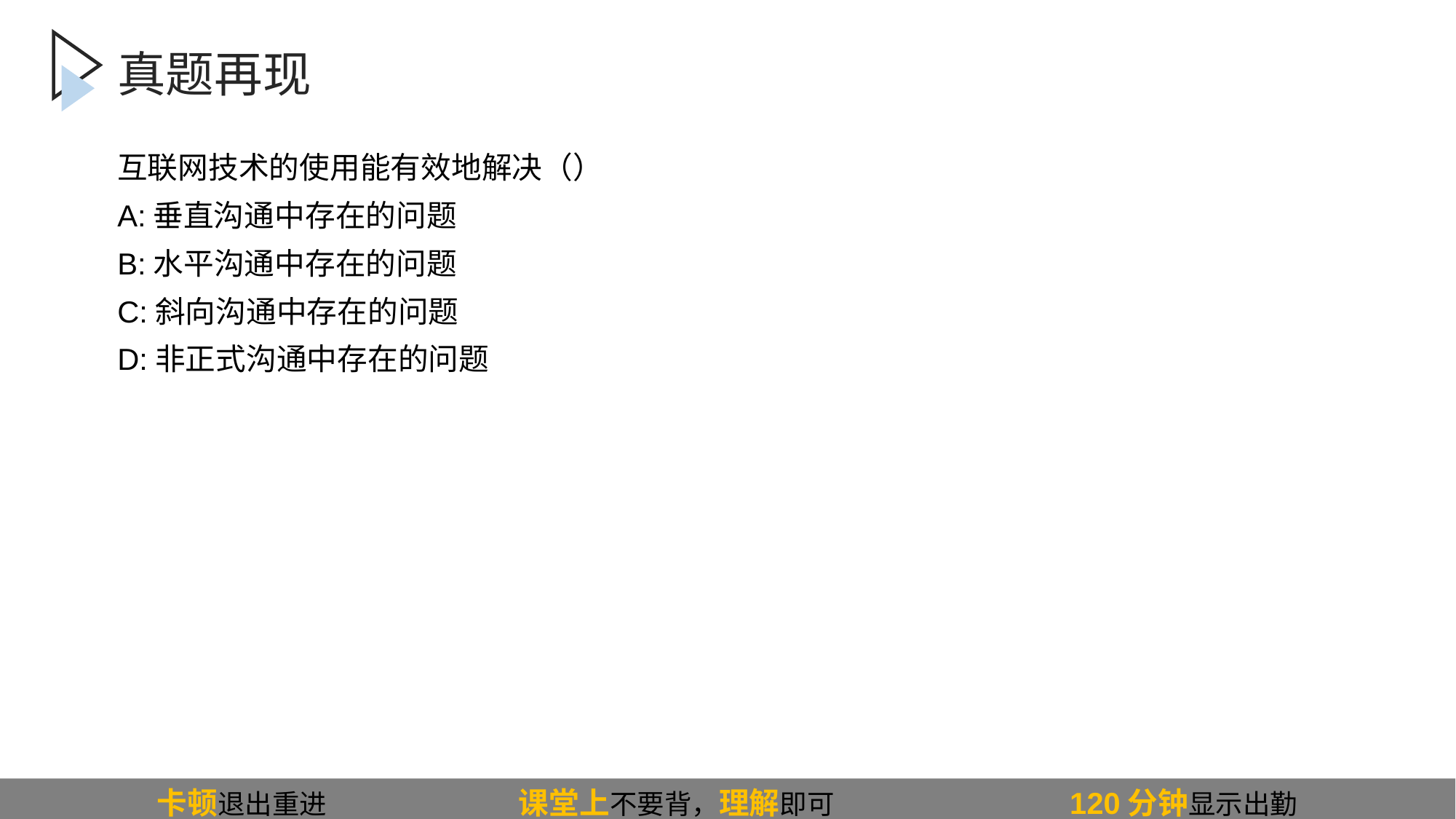

# 真题再现
互联网技术的使用能有效地解决（）
A:垂直沟通中存在的问题
B:水平沟通中存在的问题
C:斜向沟通中存在的问题
D:非正式沟通中存在的问题